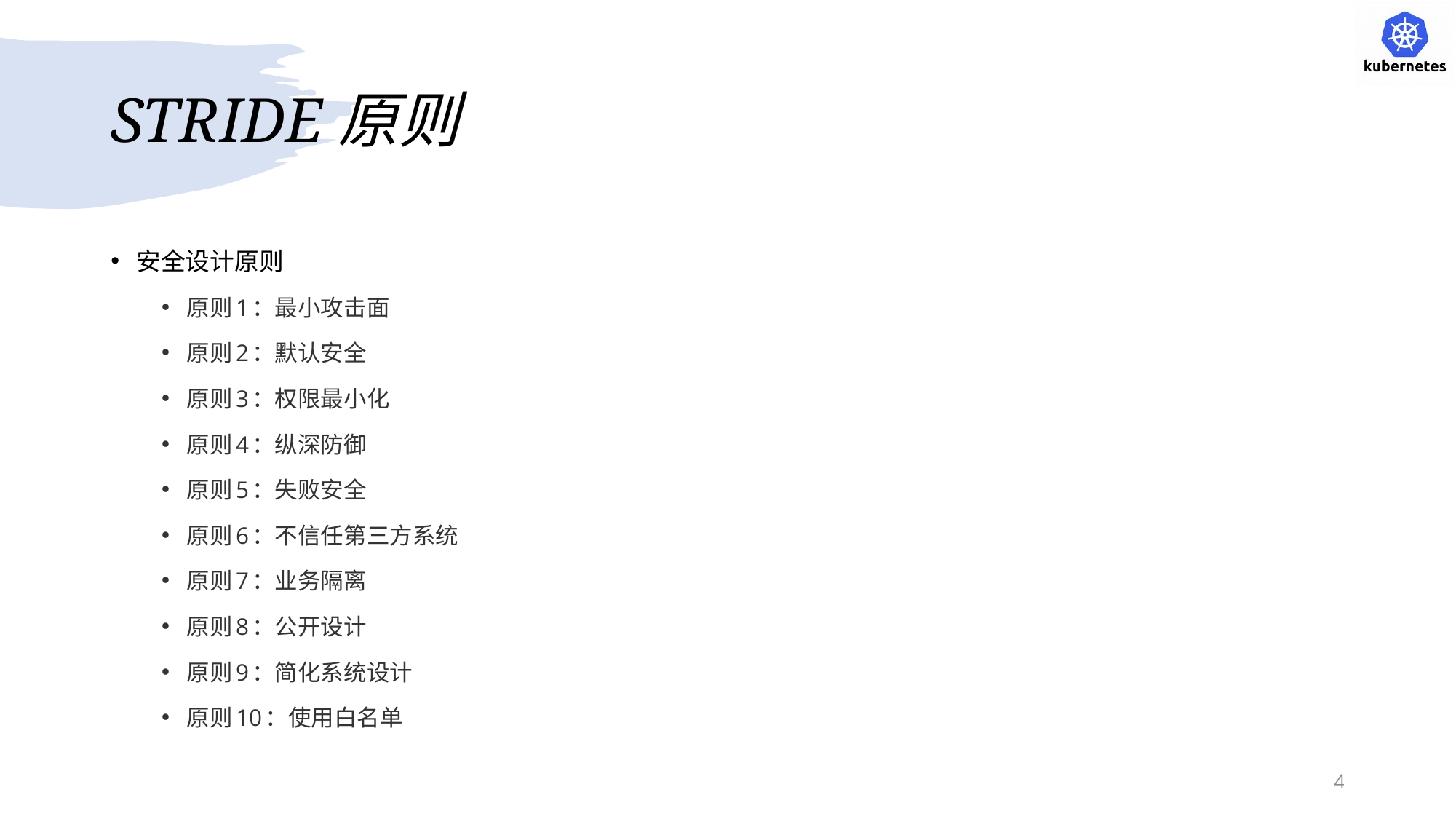

# STRIDE原则
安全设计原则
原则1：最小攻击面
原则2：默认安全
原则3：权限最小化
原则4：纵深防御
原则5：失败安全
原则6：不信任第三方系统
原则7：业务隔离
原则8：公开设计
原则9：简化系统设计
原则10：使用白名单

4